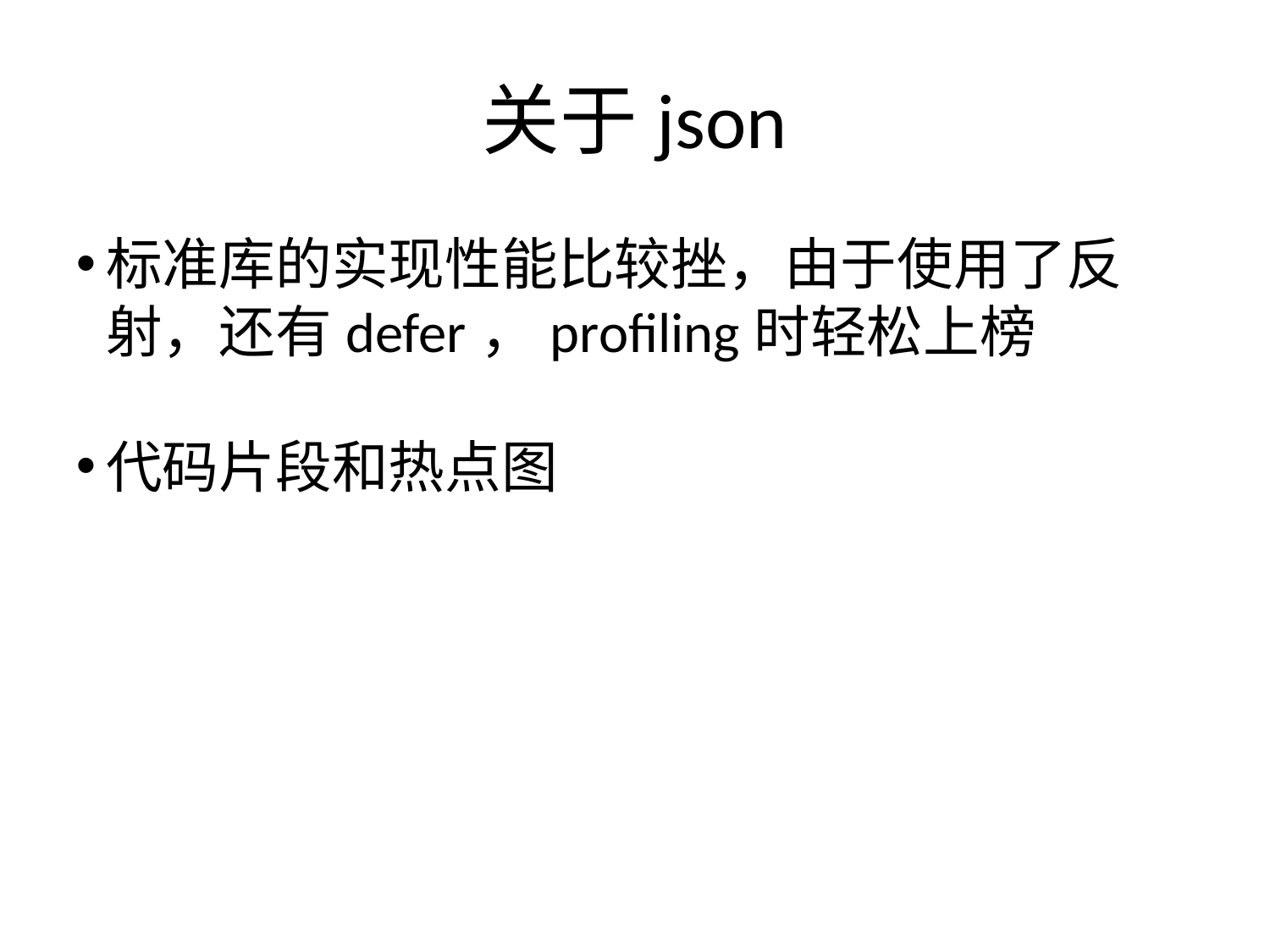

关于json
标准库的实现性能比较挫，由于使用了反射，还有defer，profiling时轻松上榜

代码片段和热点图